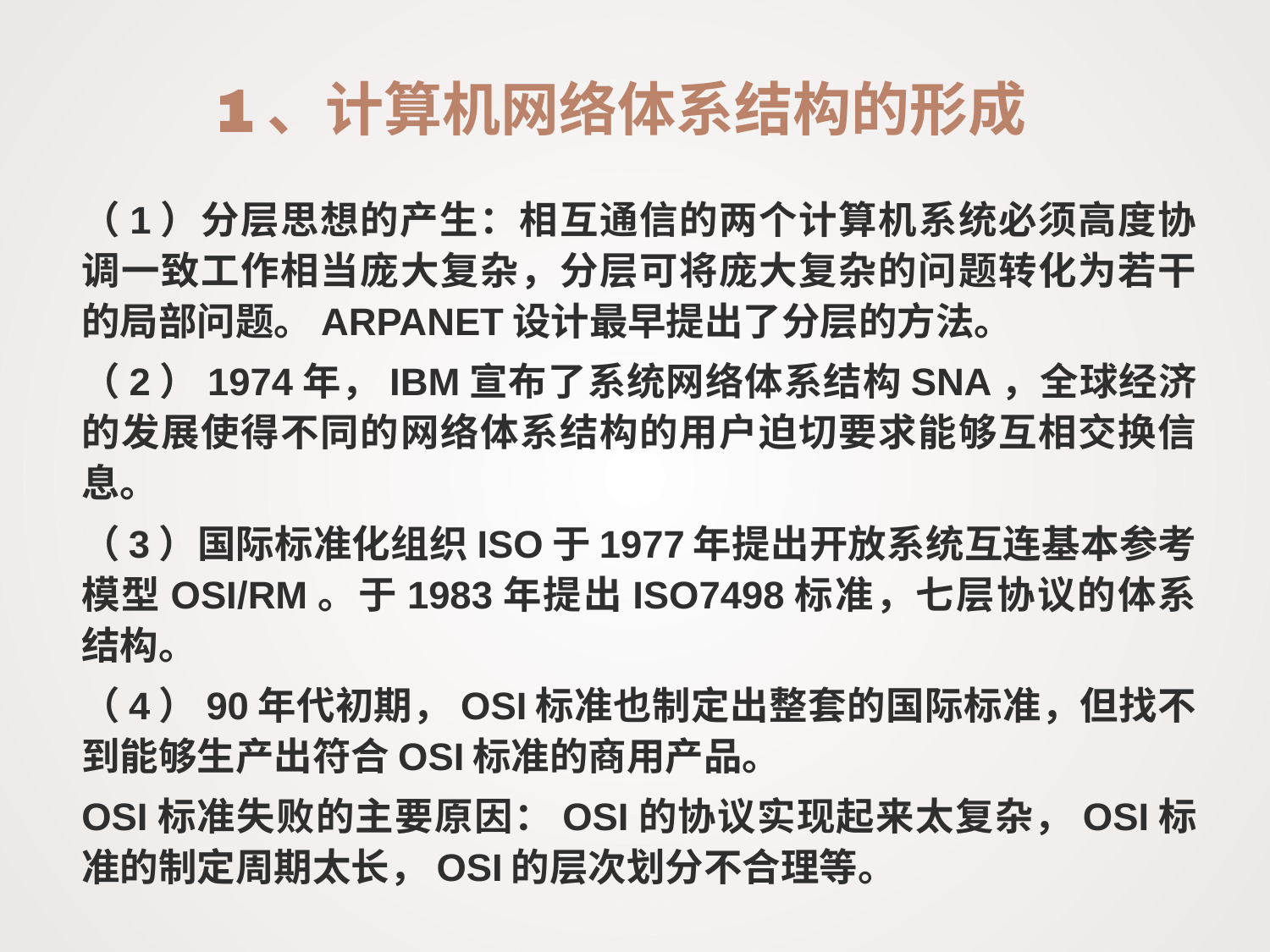

1、计算机网络体系结构的形成
（1）分层思想的产生：相互通信的两个计算机系统必须高度协调一致工作相当庞大复杂，分层可将庞大复杂的问题转化为若干的局部问题。ARPANET设计最早提出了分层的方法。
（2）1974年，IBM宣布了系统网络体系结构SNA，全球经济的发展使得不同的网络体系结构的用户迫切要求能够互相交换信息。
（3）国际标准化组织ISO于1977年提出开放系统互连基本参考模型OSI/RM。于1983年提出ISO7498标准，七层协议的体系结构。
（4）90年代初期，OSI标准也制定出整套的国际标准，但找不到能够生产出符合OSI标准的商用产品。
OSI标准失败的主要原因：OSI的协议实现起来太复杂，OSI标准的制定周期太长，OSI的层次划分不合理等。